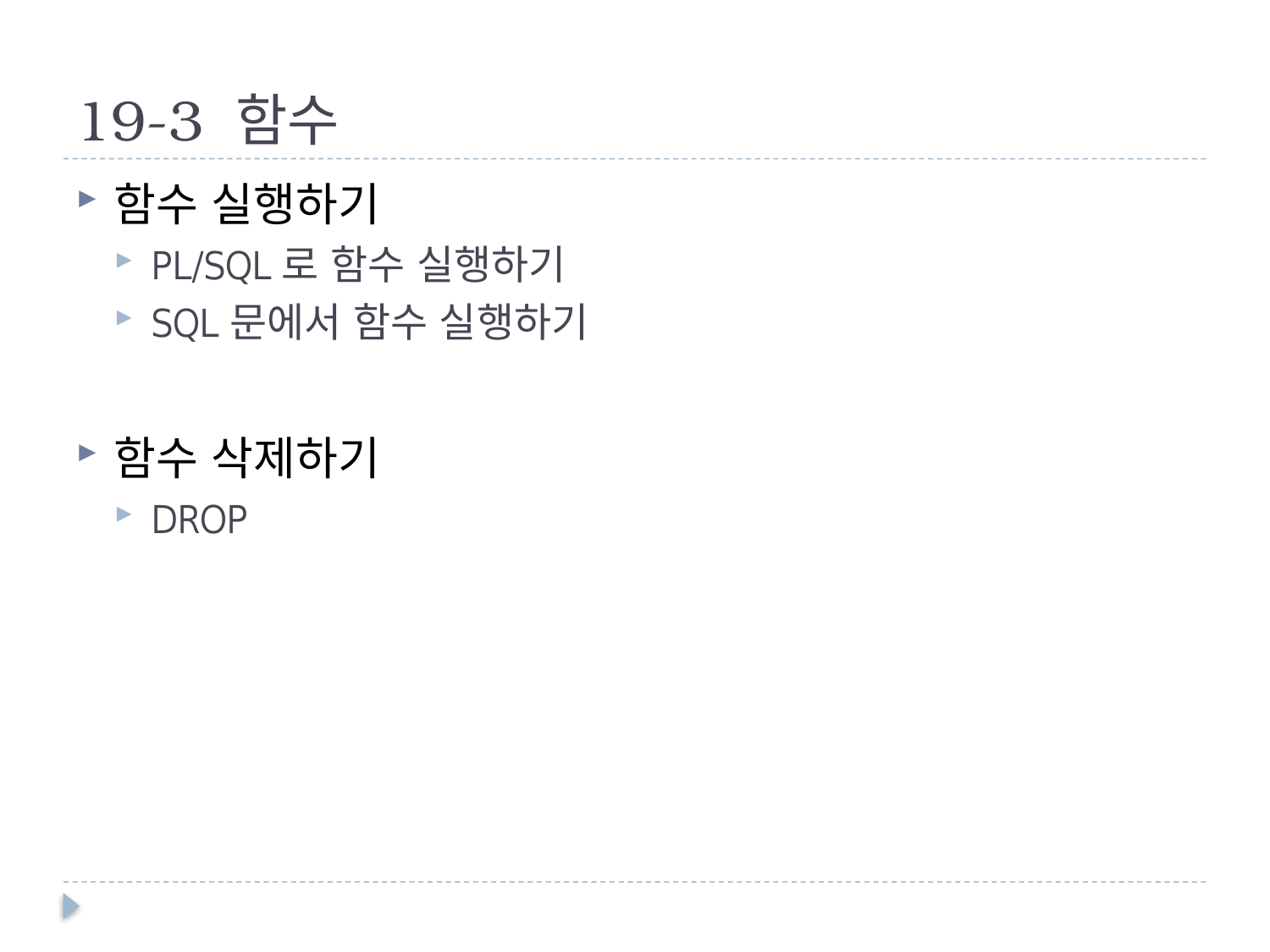

# 19-3 함수
함수 실행하기
PL/SQL로 함수 실행하기
SQL문에서 함수 실행하기

함수 삭제하기
DROP